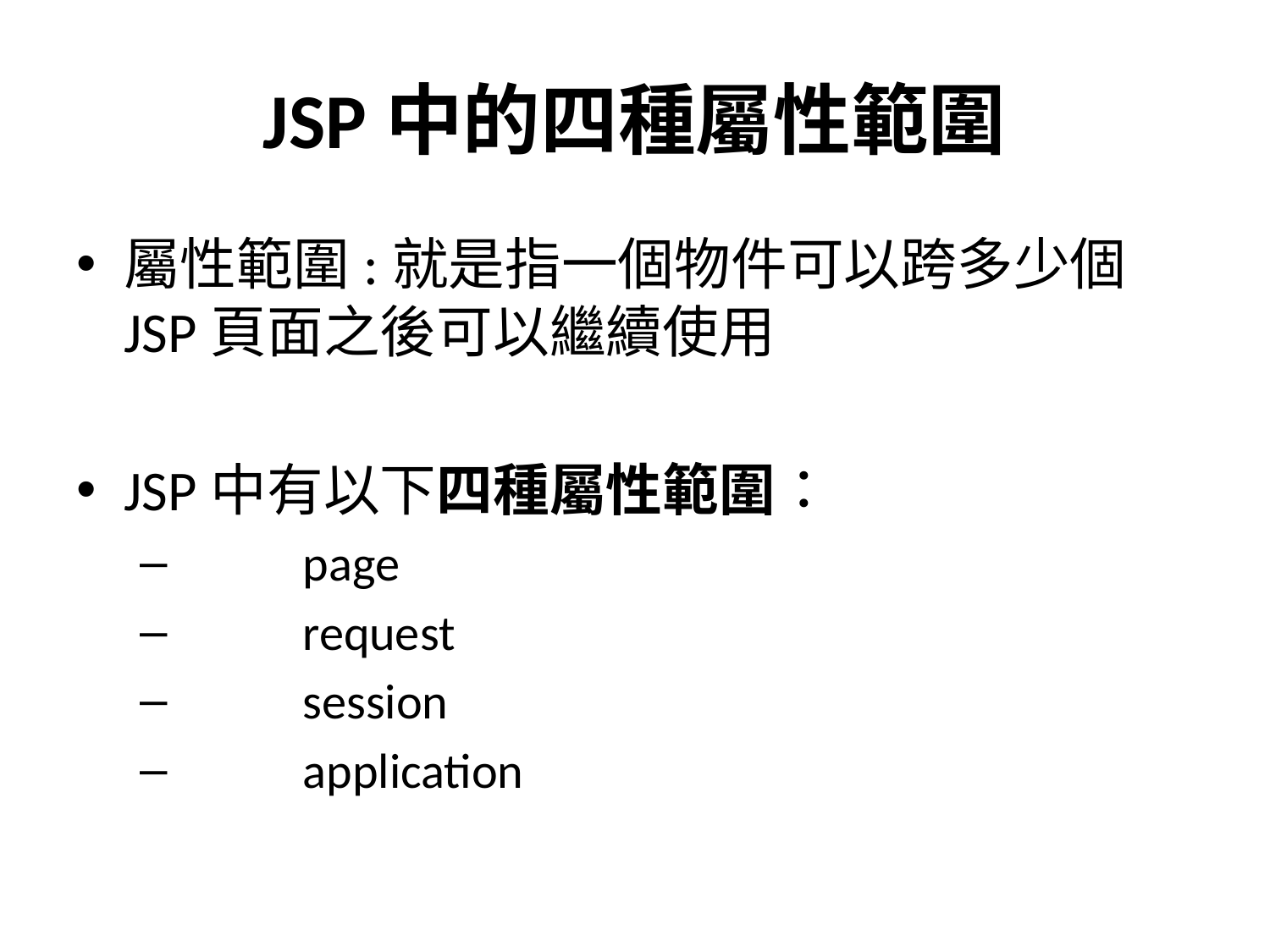

# JSP中的四種屬性範圍
屬性範圍:就是指一個物件可以跨多少個JSP頁面之後可以繼續使用

JSP中有以下四種屬性範圍：
           page
           request
           session
           application